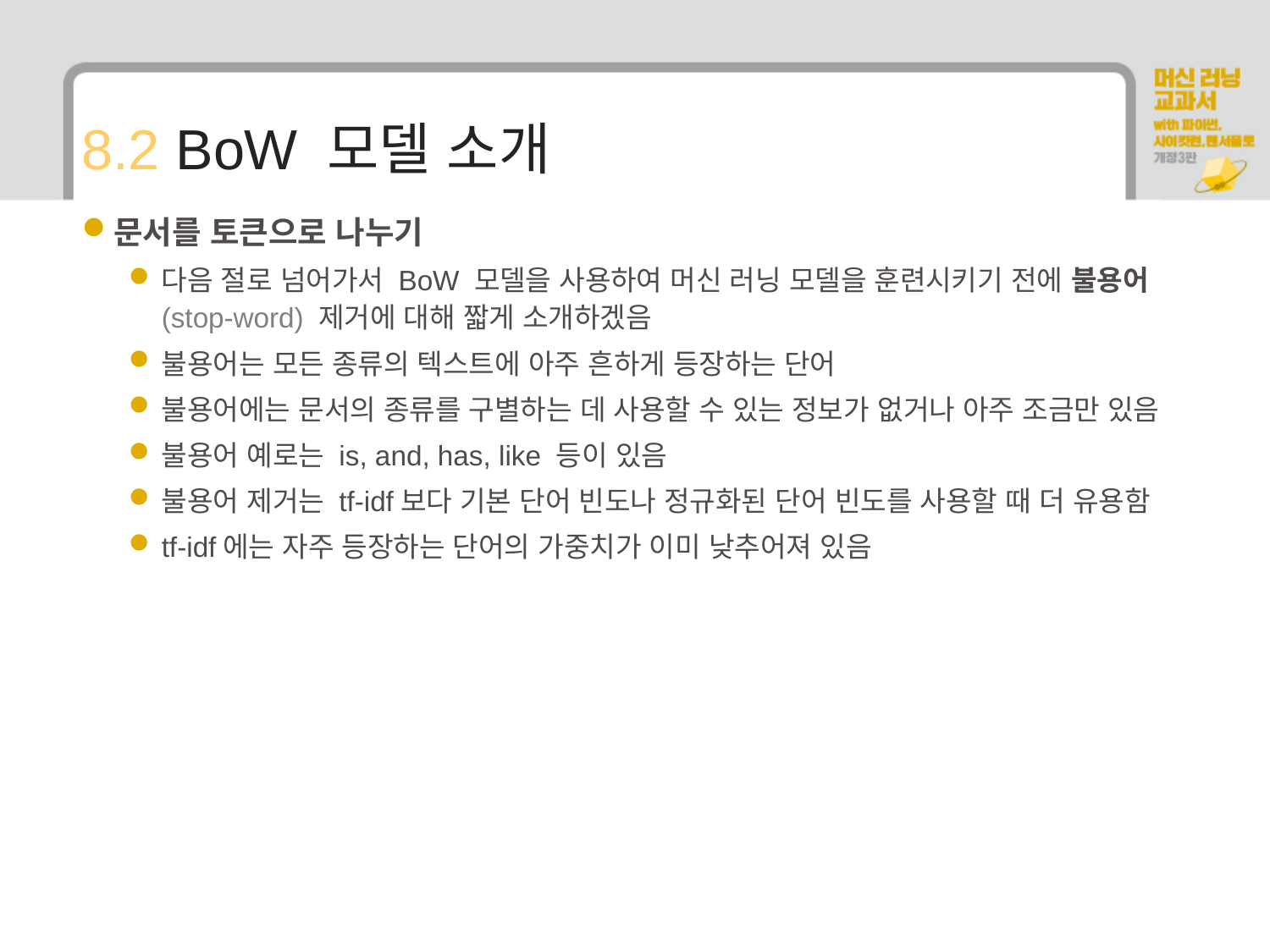

# 8.2 BoW 모델 소개
문서를 토큰으로 나누기
다음 절로 넘어가서 BoW 모델을 사용하여 머신 러닝 모델을 훈련시키기 전에 불용어(stop-word) 제거에 대해 짧게 소개하겠음
불용어는 모든 종류의 텍스트에 아주 흔하게 등장하는 단어
불용어에는 문서의 종류를 구별하는 데 사용할 수 있는 정보가 없거나 아주 조금만 있음
불용어 예로는 is, and, has, like 등이 있음
불용어 제거는 tf-idf보다 기본 단어 빈도나 정규화된 단어 빈도를 사용할 때 더 유용함
tf-idf에는 자주 등장하는 단어의 가중치가 이미 낮추어져 있음